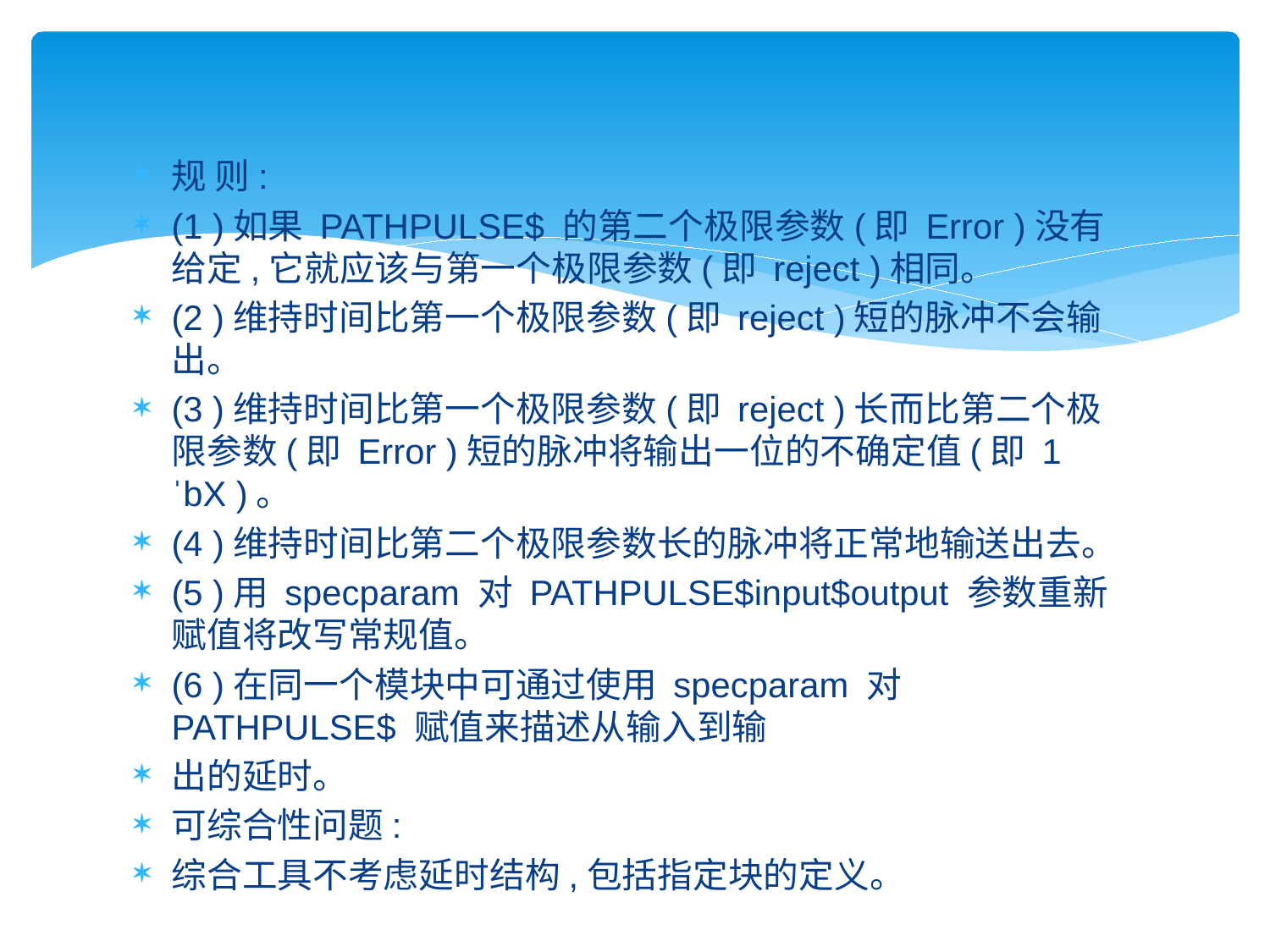

#
规 则:
(1 )如果 PATHPULSE$ 的第二个极限参数(即 Error )没有给定,它就应该与第一个极限参数(即 reject )相同。
(2 )维持时间比第一个极限参数(即 reject )短的脉冲不会输出。
(3 )维持时间比第一个极限参数(即 reject )长而比第二个极限参数(即 Error )短的脉冲将输出一位的不确定值(即 1ˈbX )。
(4 )维持时间比第二个极限参数长的脉冲将正常地输送出去。
(5 )用 specparam 对 PATHPULSE$input$output 参数重新赋值将改写常规值。
(6 )在同一个模块中可通过使用 specparam 对 PATHPULSE$ 赋值来描述从输入到输
出的延时。
可综合性问题:
综合工具不考虑延时结构,包括指定块的定义。